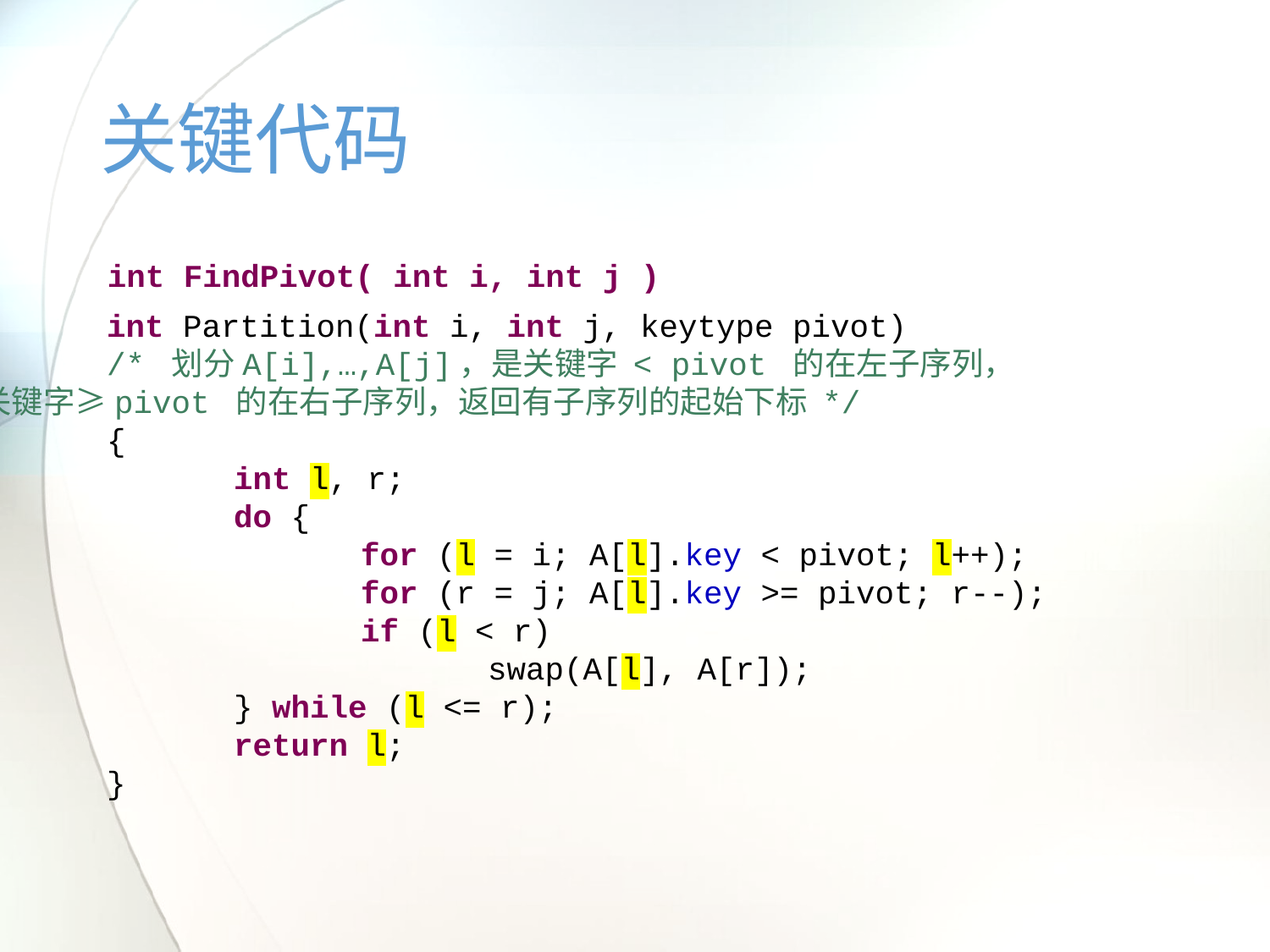

# 关键代码
 int FindPivot( int i, int j )

	int Partition(int i, int j, keytype pivot)
	/* 划分A[i],…,A[j]，是关键字 < pivot 的在左子序列， 关键字≥pivot 的在右子序列，返回有子序列的起始下标 */
	{
		int l, r;
		do {
			for (l = i; A[l].key < pivot; l++);
			for (r = j; A[l].key >= pivot; r--);
			if (l < r)
				swap(A[l], A[r]);
		} while (l <= r);
		return l;
	}